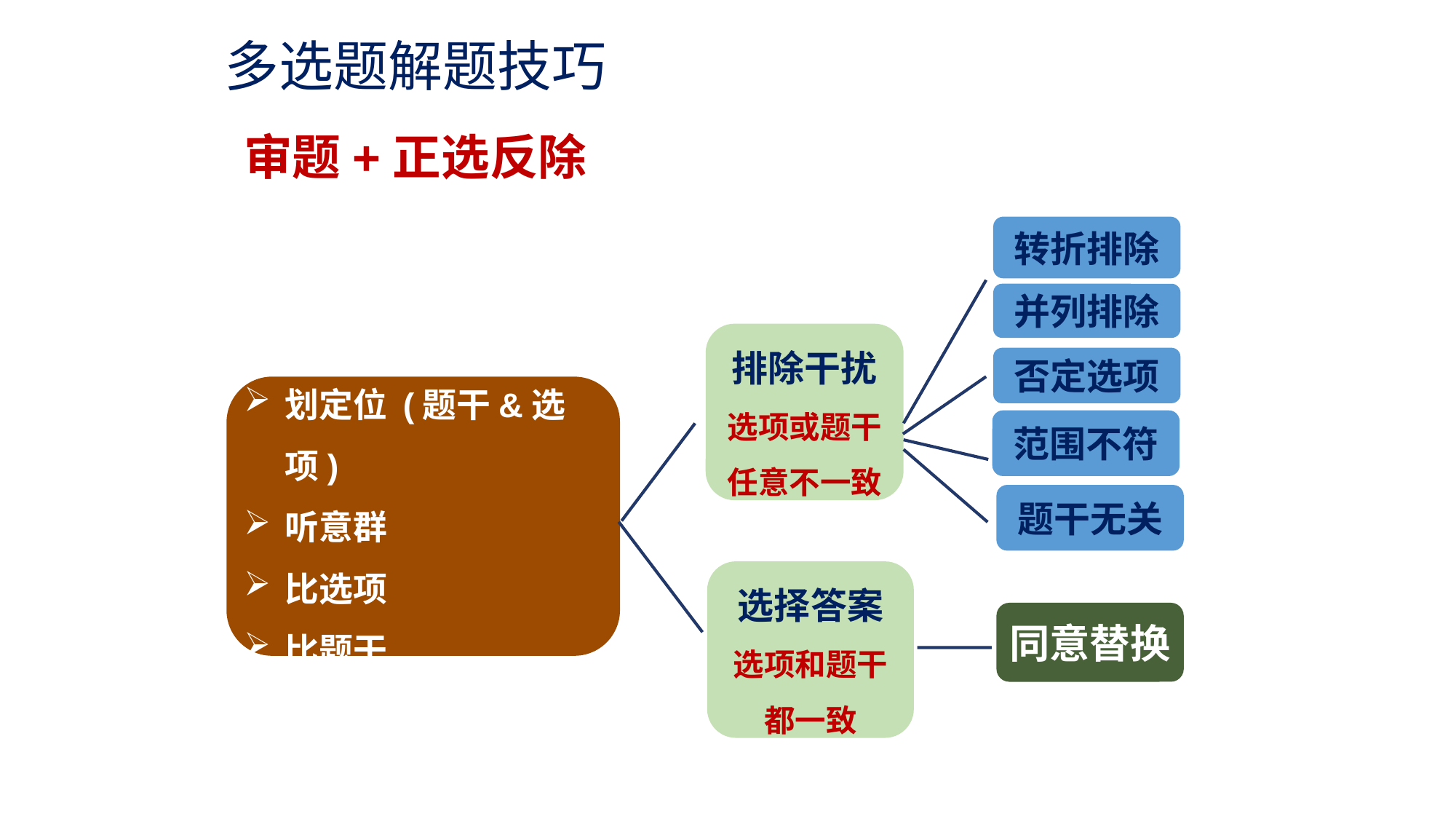

多选题解题技巧
审题+正选反除
转折排除

并列排除
排除干扰
选项或题干任意不一致
否定选项
划定位 (题干&选项)
听意群
比选项
比题干

范围不符

题干无关

选择答案
选项和题干都一致
同意替换